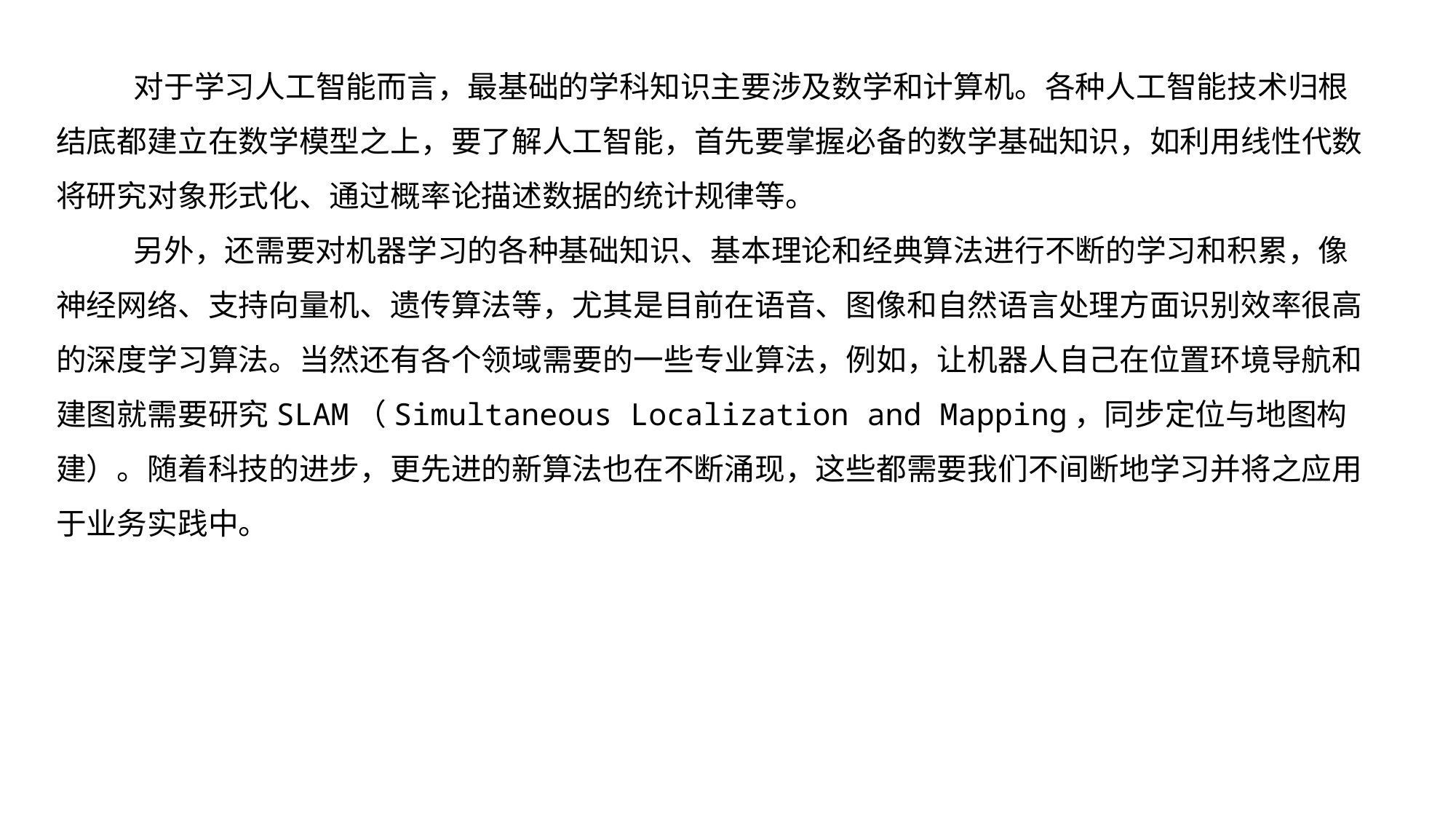

对于学习人工智能而言，最基础的学科知识主要涉及数学和计算机。各种人工智能技术归根结底都建立在数学模型之上，要了解人工智能，首先要掌握必备的数学基础知识，如利用线性代数将研究对象形式化、通过概率论描述数据的统计规律等。
另外，还需要对机器学习的各种基础知识、基本理论和经典算法进行不断的学习和积累，像神经网络、支持向量机、遗传算法等，尤其是目前在语音、图像和自然语言处理方面识别效率很高的深度学习算法。当然还有各个领域需要的一些专业算法，例如，让机器人自己在位置环境导航和建图就需要研究SLAM（Simultaneous Localization and Mapping，同步定位与地图构建）。随着科技的进步，更先进的新算法也在不断涌现，这些都需要我们不间断地学习并将之应用于业务实践中。